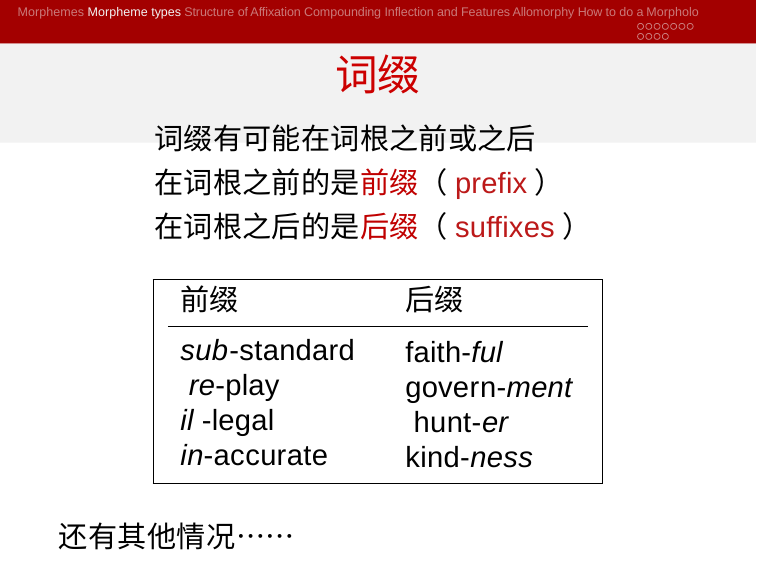

Morphemes Morpheme types Structure of Affixation Compounding Inflection and Features Allomorphy How to do a Morpholo
# 词缀
词缀有可能在词根之前或之后
在词根之前的是前缀（prefix）
在词根之后的是后缀（suffixes）
前缀
sub-standard  re-play
il -legal
in-accurate
后缀
faith-ful  govern-ment  hunt-er
kind-ness

还有其他情况……